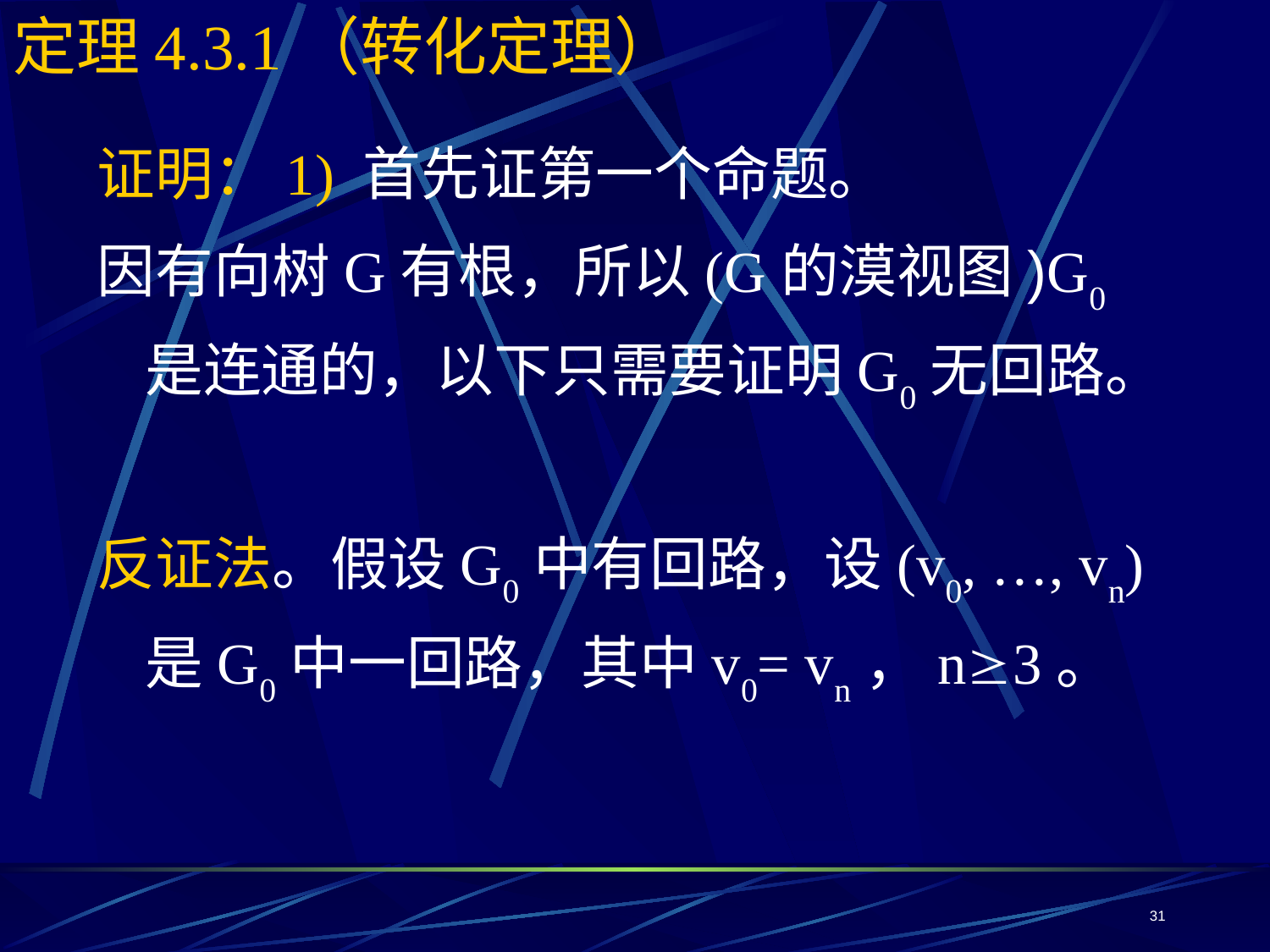

# 定理4.3.1（转化定理）
证明：1) 首先证第一个命题。
因有向树G有根，所以(G的漠视图)G0是连通的，以下只需要证明G0无回路。
反证法。假设G0中有回路，设(v0, …, vn) 是G0中一回路，其中v0= vn，n≥3。

31